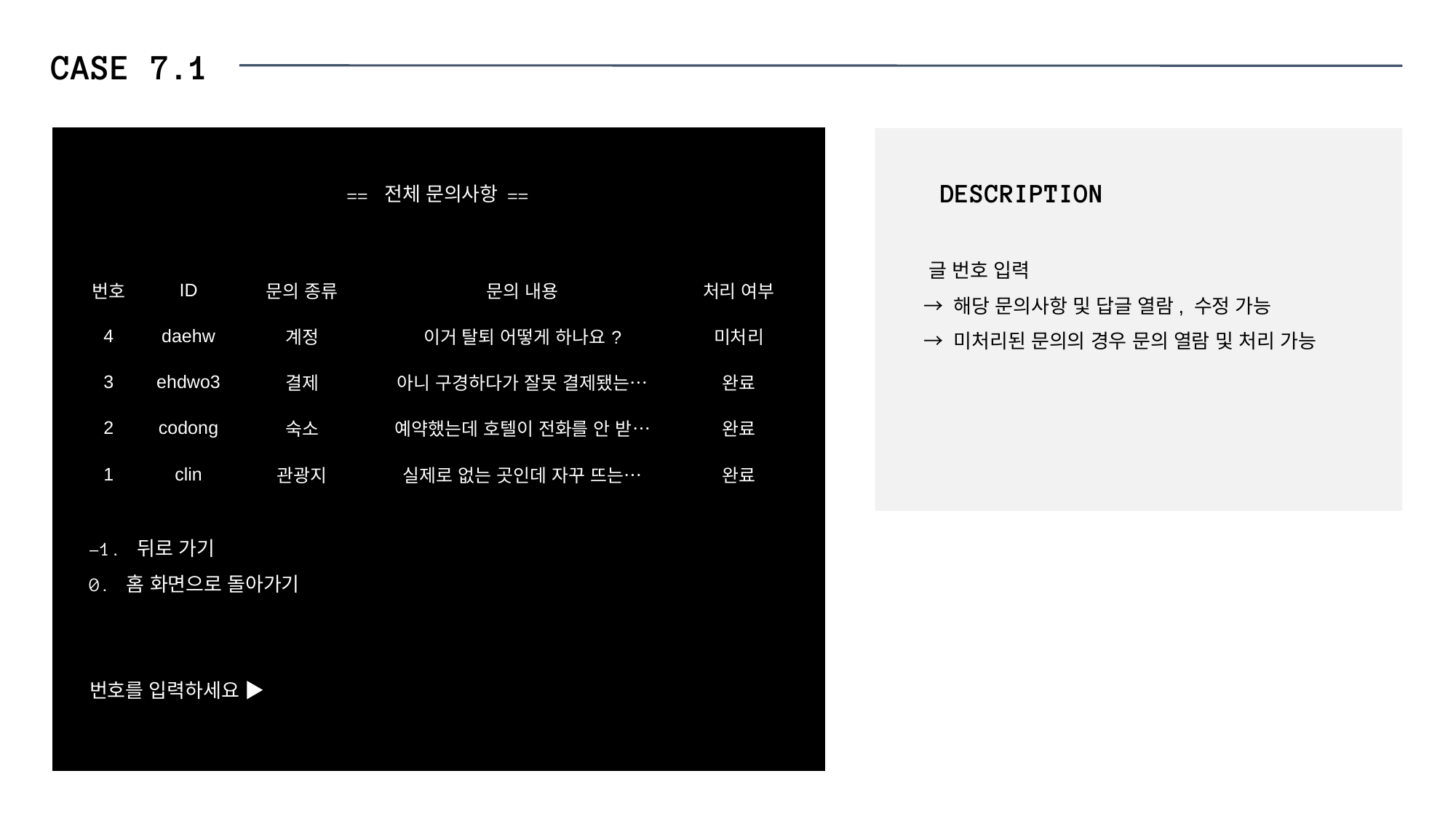

CASE 7.1

DESCRIPTION

       글 번호 입력
       → 해당 문의사항 및 답글 열람, 수정 가능
       → 미처리된 문의의 경우 문의 열람 및 처리 가능

== 전체 문의사항 ==

-1. 뒤로 가기
0. 홈 화면으로 돌아가기

번호를 입력하세요 ▶

| 번호 | ID | 문의 종류 | 문의 내용 | 처리 여부 |
| --- | --- | --- | --- | --- |
| 4 | daehw | 계정 | 이거 탈퇴 어떻게 하나요? | 미처리 |
| 3 | ehdwo3 | 결제 | 아니 구경하다가 잘못 결제됐는… | 완료 |
| 2 | codong | 숙소 | 예약했는데 호텔이 전화를 안 받… | 완료 |
| 1 | clin | 관광지 | 실제로 없는 곳인데 자꾸 뜨는… | 완료 |